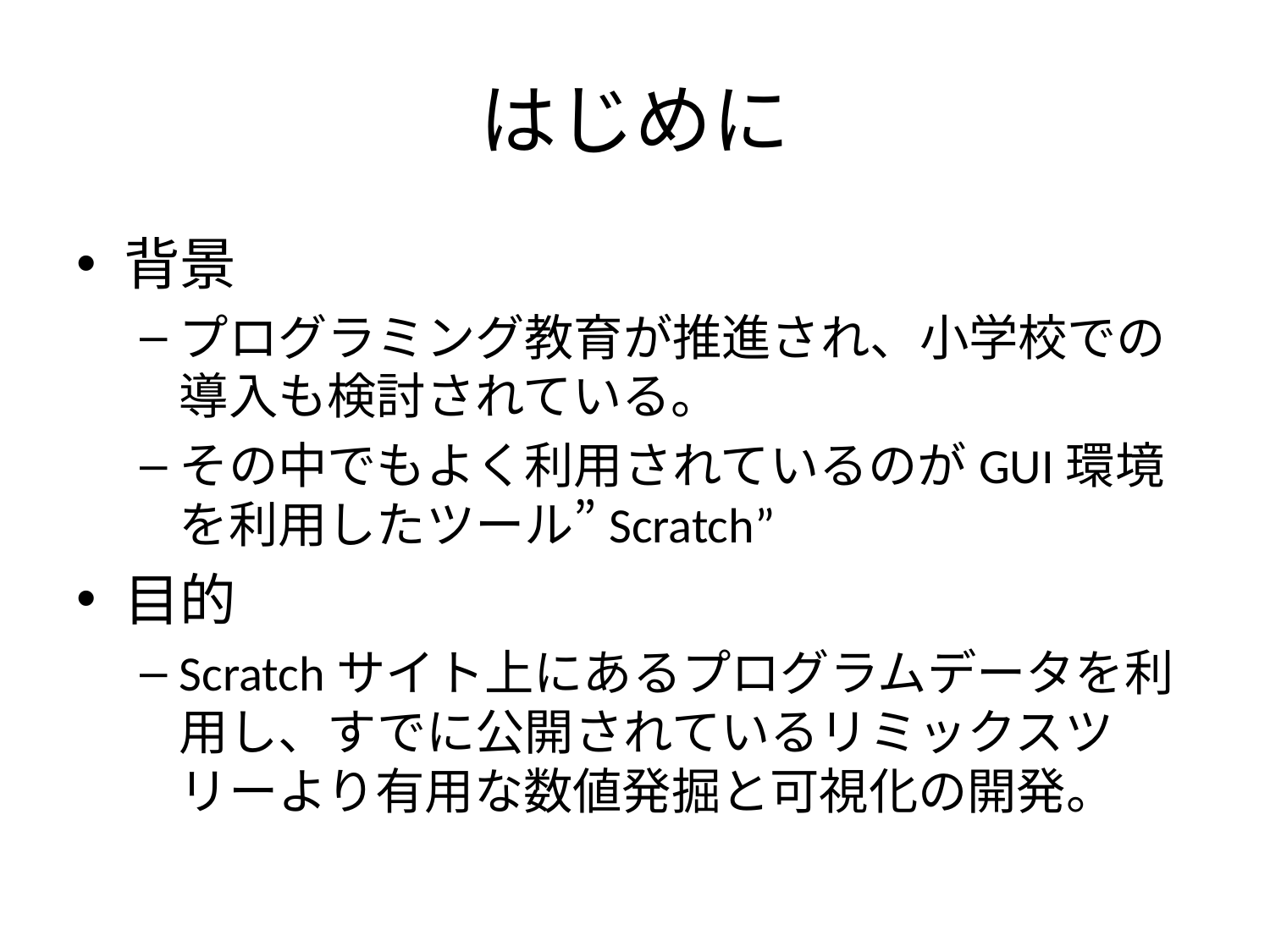

# はじめに
背景
プログラミング教育が推進され、小学校での導入も検討されている。
その中でもよく利用されているのがGUI環境を利用したツール”Scratch”
目的
Scratchサイト上にあるプログラムデータを利用し、すでに公開されているリミックスツリーより有用な数値発掘と可視化の開発。